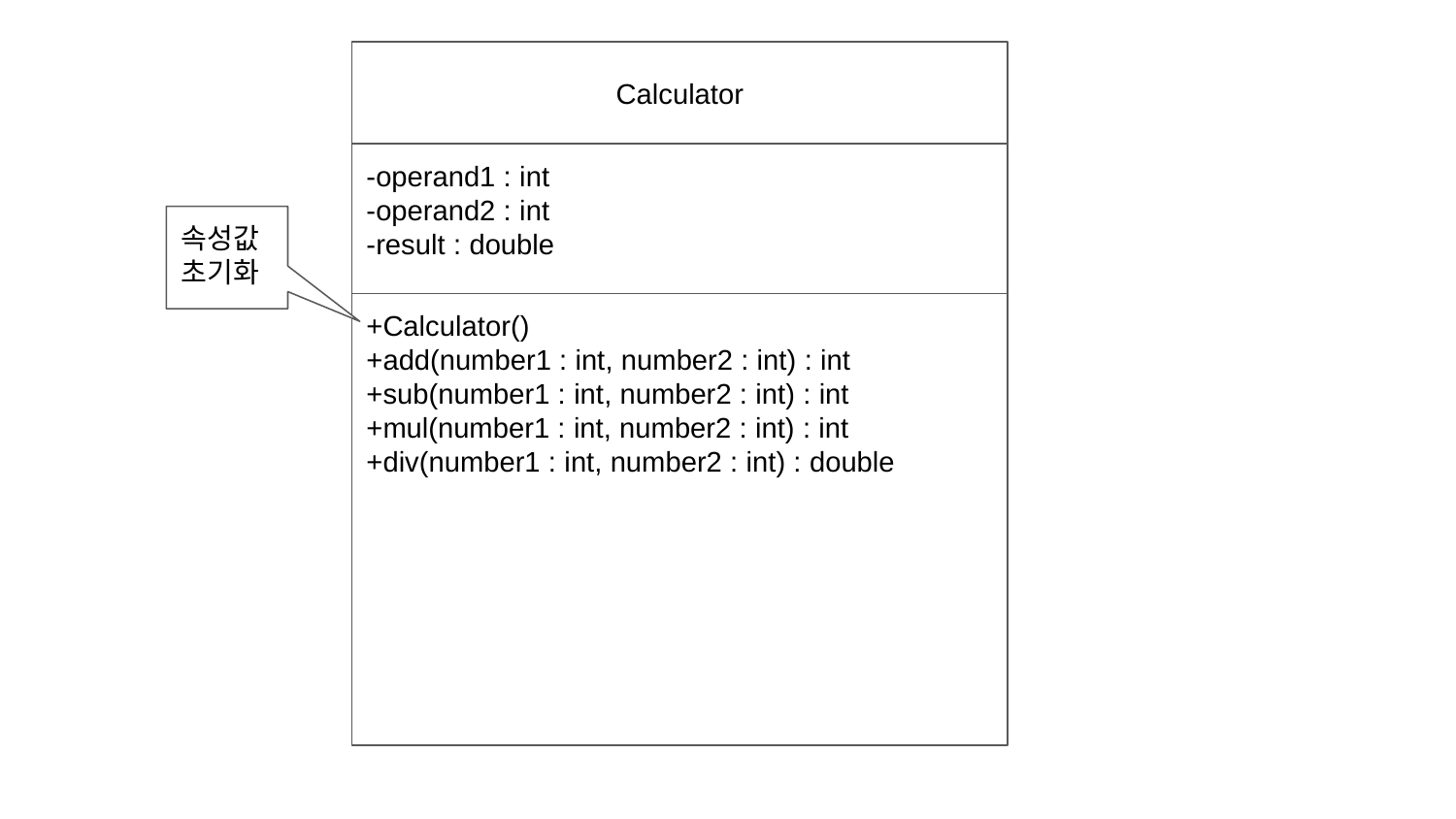

Calculator
-operand1 : int
-operand2 : int
-result : double
속성값 초기화
+Calculator()
+add(number1 : int, number2 : int) : int
+sub(number1 : int, number2 : int) : int
+mul(number1 : int, number2 : int) : int
+div(number1 : int, number2 : int) : double